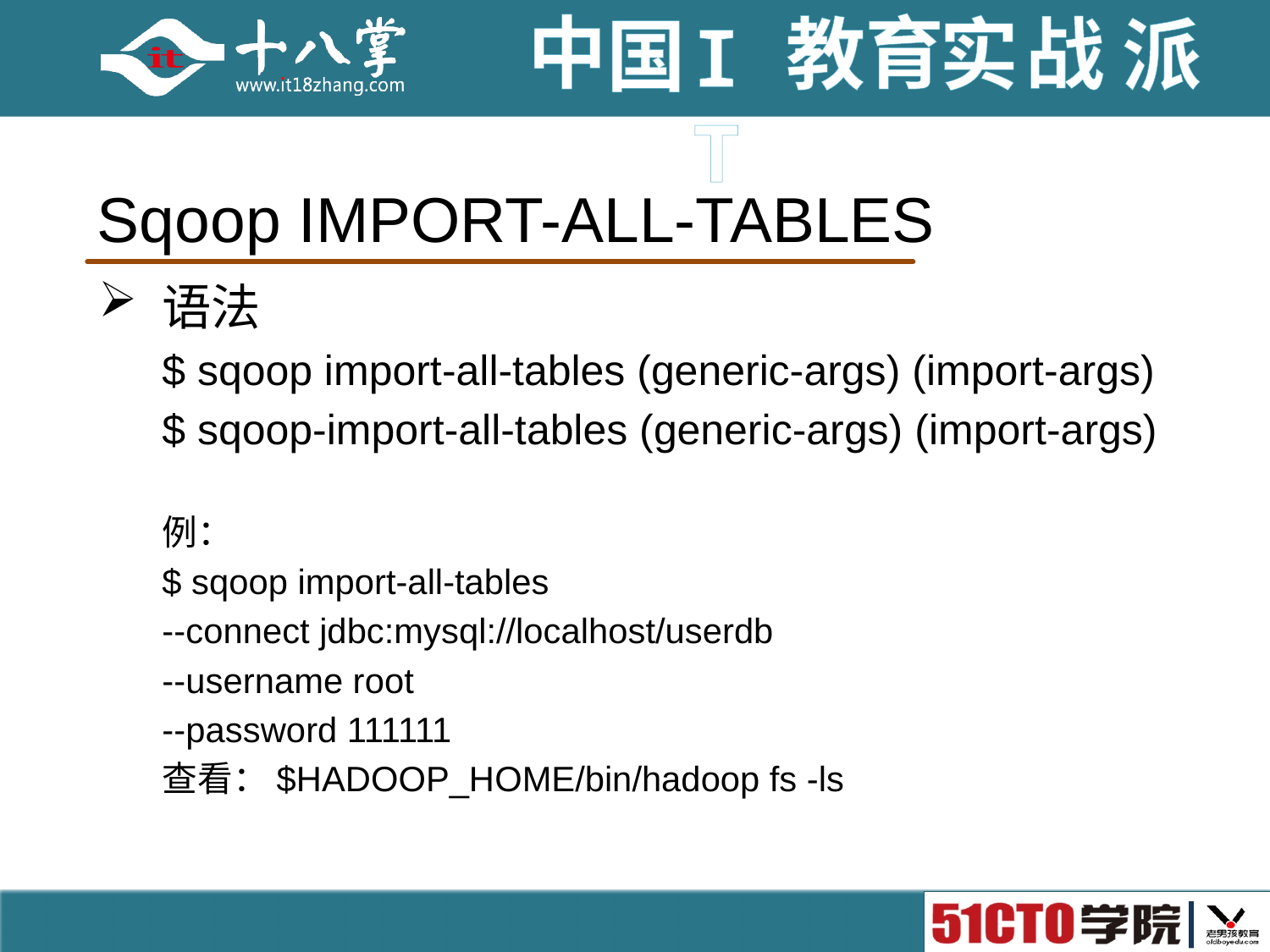

# Sqoop IMPORT-ALL-TABLES
语法
$ sqoop import-all-tables (generic-args) (import-args)
$ sqoop-import-all-tables (generic-args) (import-args)

例：
$ sqoop import-all-tables
--connect jdbc:mysql://localhost/userdb
--username root
--password 111111
查看：$HADOOP_HOME/bin/hadoop fs -ls